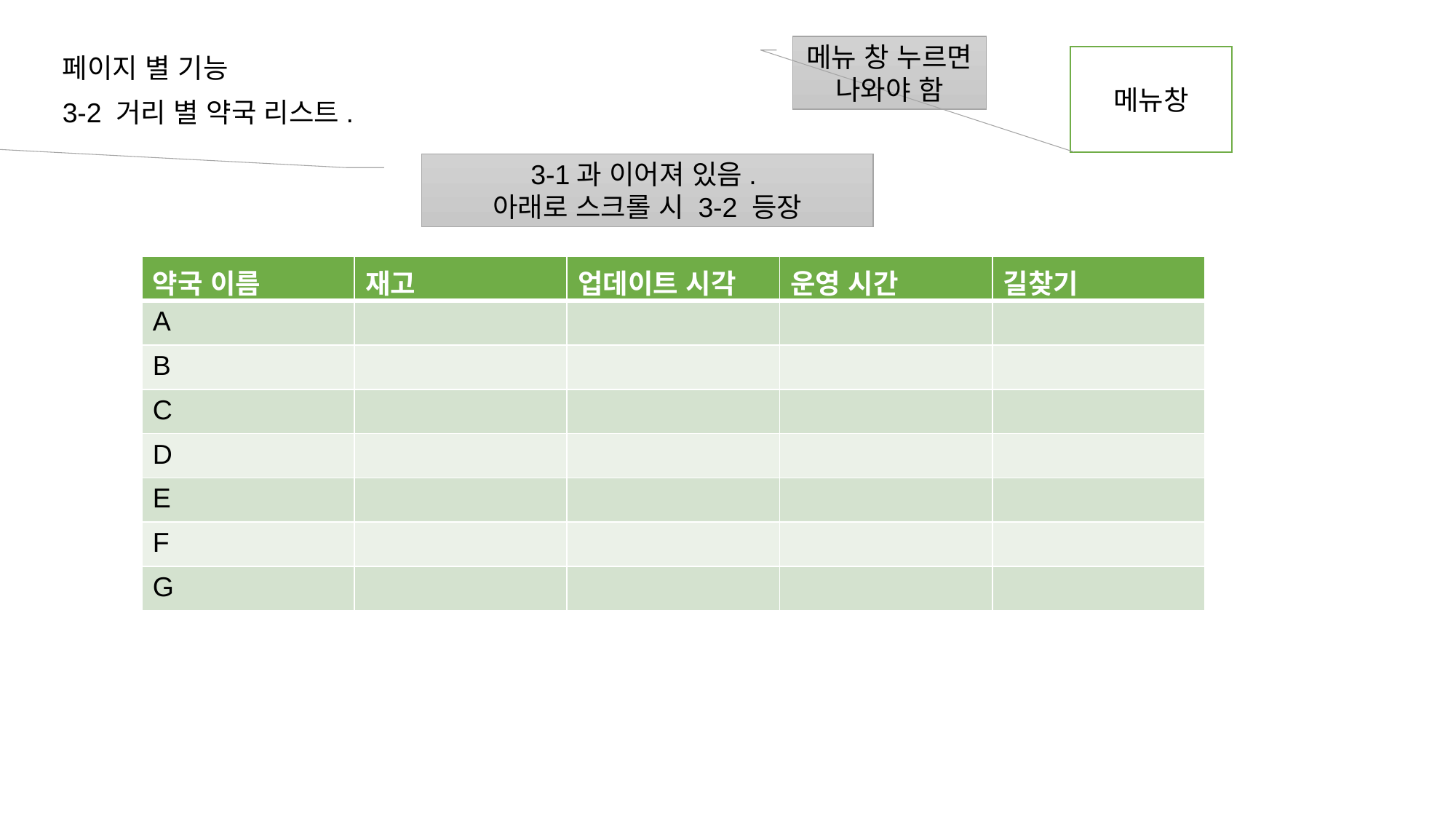

메뉴 창 누르면 나와야 함
페이지 별 기능
메뉴창
3-2 거리 별 약국 리스트.
3-1과 이어져 있음.
아래로 스크롤 시 3-2 등장
| 약국 이름 | 재고 | 업데이트 시각 | 운영 시간 | 길찾기 |
| --- | --- | --- | --- | --- |
| A |  |  |  |  |
| B |  |  |  |  |
| C |  |  |  |  |
| D |  |  |  |  |
| E |  |  |  |  |
| F |  |  |  |  |
| G |  |  |  |  |